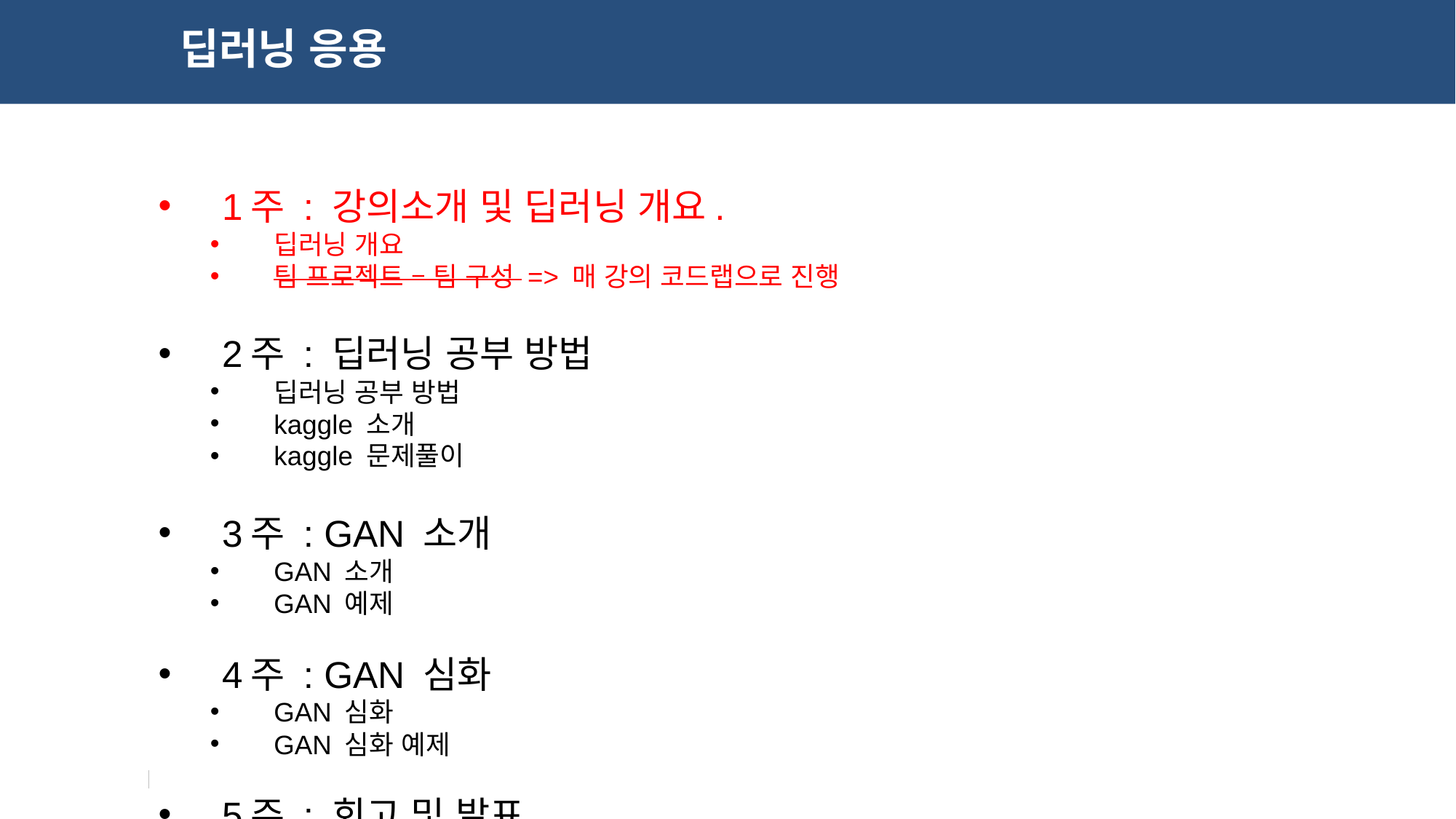

딥러닝 응용
1주 : 강의소개 및 딥러닝 개요.
딥러닝 개요
팀 프로젝트 – 팀 구성 => 매 강의 코드랩으로 진행

2주 : 딥러닝 공부 방법
딥러닝 공부 방법
kaggle 소개
kaggle 문제풀이

3주 : GAN 소개
GAN 소개
GAN 예제

4주 : GAN 심화
GAN 심화
GAN 심화 예제

5주 : 회고 및 발표